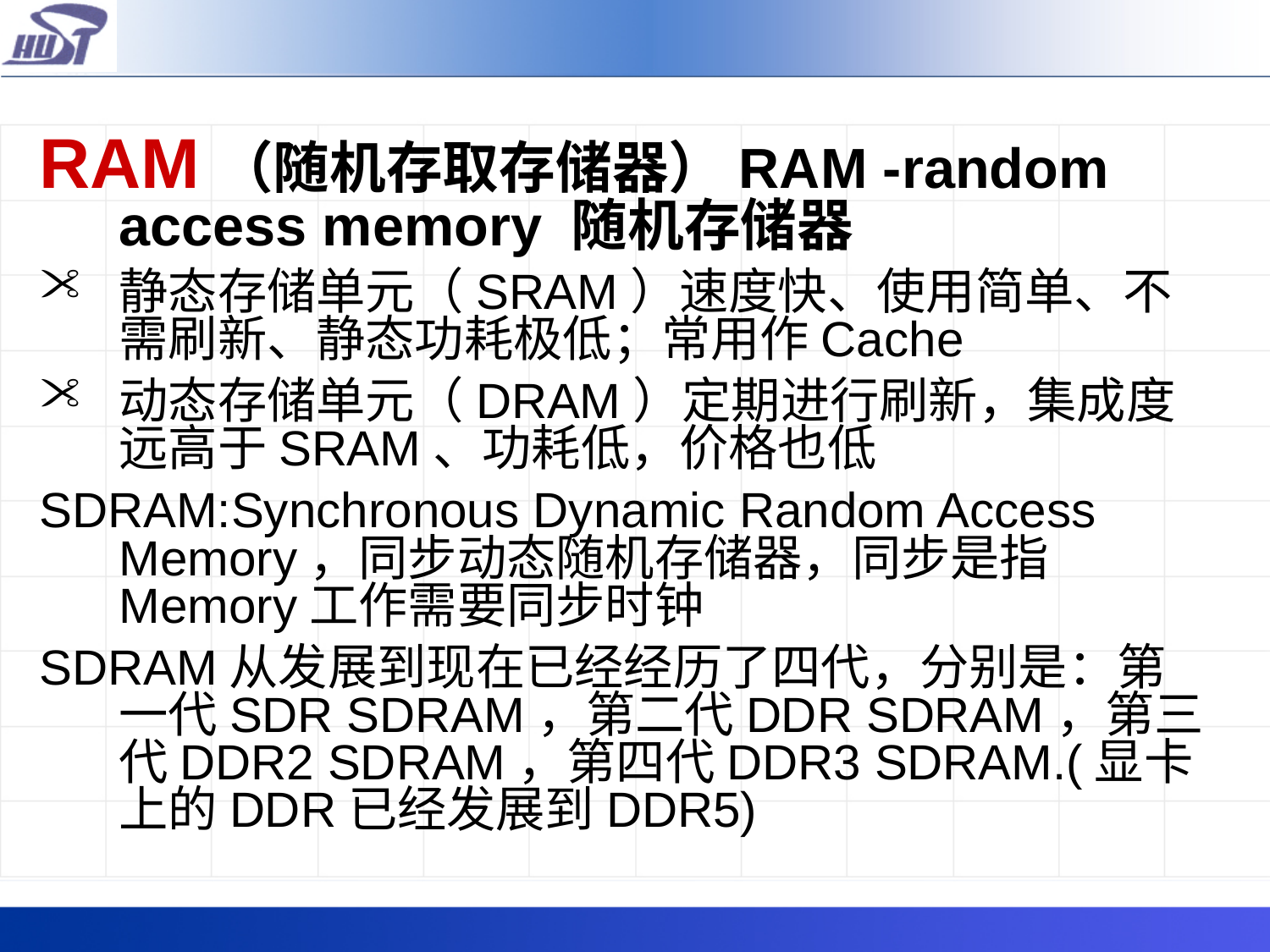

RAM（随机存取存储器）RAM -random access memory 随机存储器
静态存储单元（SRAM）速度快、使用简单、不需刷新、静态功耗极低；常用作Cache
动态存储单元（DRAM）定期进行刷新，集成度远高于SRAM、功耗低，价格也低
SDRAM:Synchronous Dynamic Random Access Memory，同步动态随机存储器，同步是指 Memory工作需要同步时钟
SDRAM从发展到现在已经经历了四代，分别是：第一代SDR SDRAM，第二代DDR SDRAM，第三代DDR2 SDRAM，第四代DDR3 SDRAM.(显卡上的DDR已经发展到DDR5)